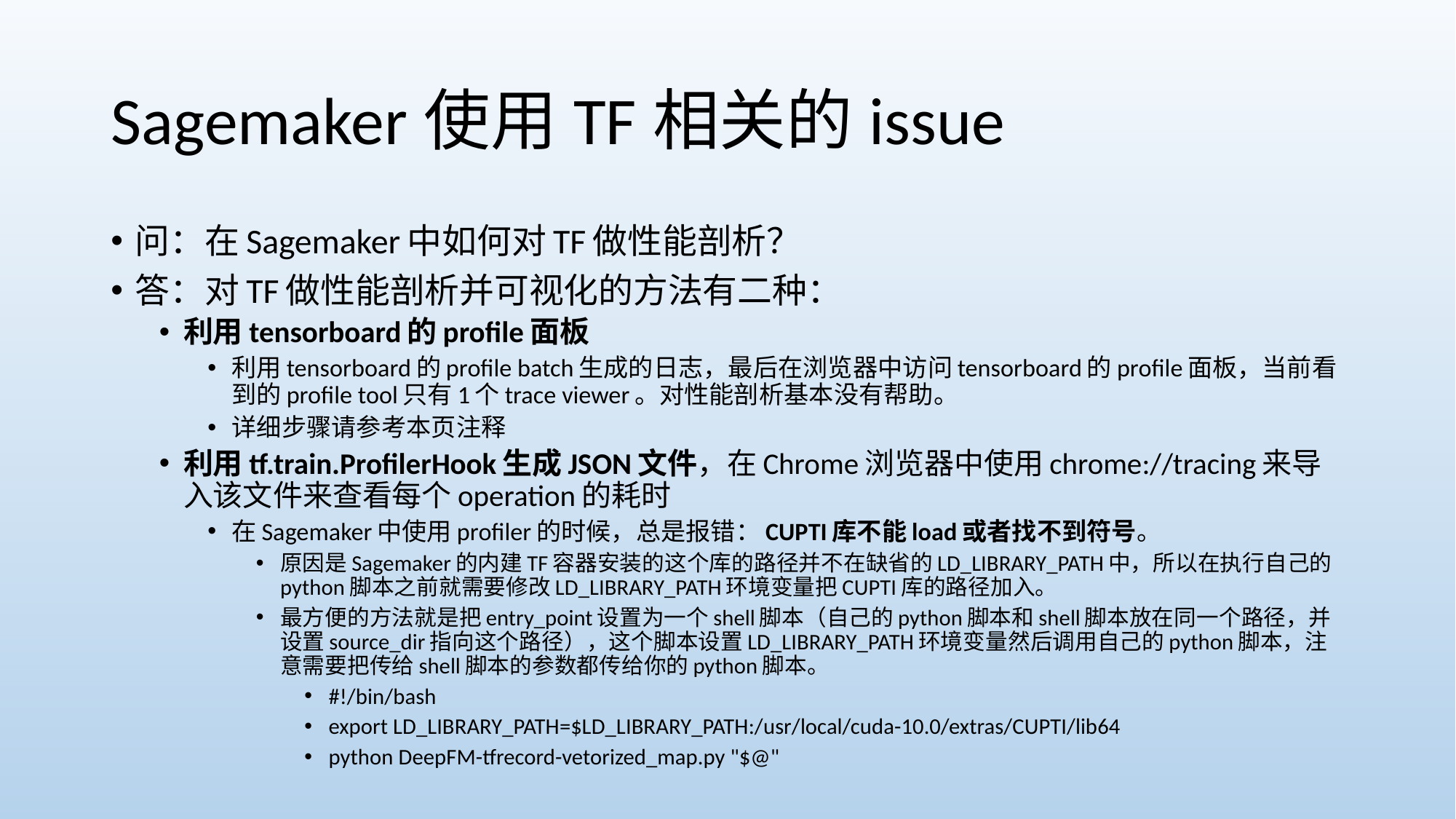

# Sagemaker使用TF相关的issue
问：在Sagemaker中如何对TF做性能剖析？
答：对TF做性能剖析并可视化的方法有二种：
利用tensorboard的profile面板
利用tensorboard的profile batch生成的日志，最后在浏览器中访问tensorboard的profile面板，当前看到的profile tool只有1个trace viewer。对性能剖析基本没有帮助。
详细步骤请参考本页注释
利用tf.train.ProfilerHook生成JSON文件，在Chrome浏览器中使用chrome://tracing来导入该文件来查看每个operation的耗时
在Sagemaker中使用profiler的时候，总是报错：CUPTI库不能load或者找不到符号。
原因是Sagemaker的内建TF容器安装的这个库的路径并不在缺省的LD_LIBRARY_PATH中，所以在执行自己的python脚本之前就需要修改LD_LIBRARY_PATH环境变量把CUPTI库的路径加入。
最方便的方法就是把entry_point设置为一个shell脚本（自己的python脚本和shell脚本放在同一个路径，并设置source_dir指向这个路径），这个脚本设置LD_LIBRARY_PATH环境变量然后调用自己的python脚本，注意需要把传给shell脚本的参数都传给你的python脚本。
#!/bin/bash
export LD_LIBRARY_PATH=$LD_LIBRARY_PATH:/usr/local/cuda-10.0/extras/CUPTI/lib64
python DeepFM-tfrecord-vetorized_map.py "$@"